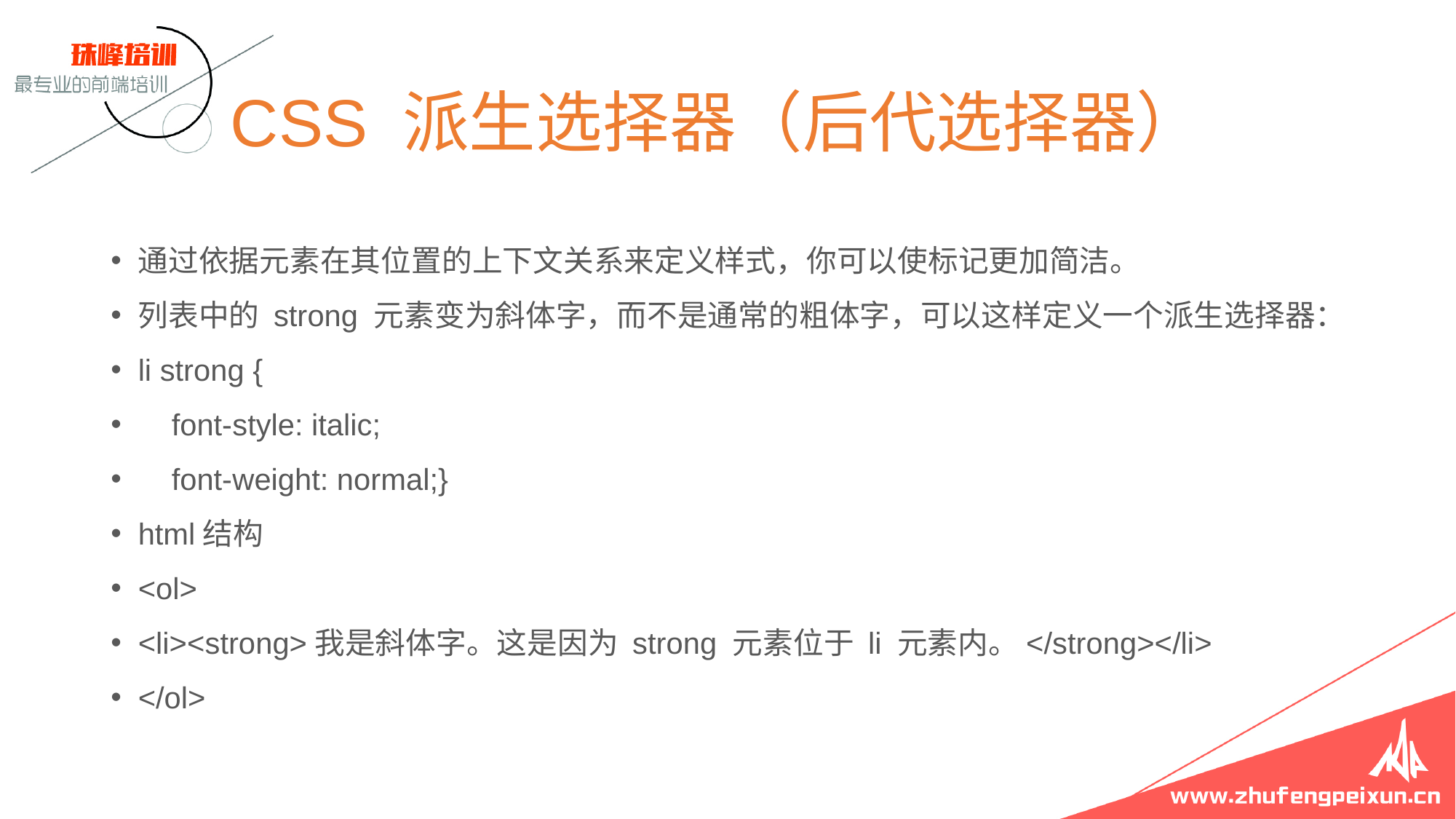

# CSS 派生选择器（后代选择器）
通过依据元素在其位置的上下文关系来定义样式，你可以使标记更加简洁。
列表中的 strong 元素变为斜体字，而不是通常的粗体字，可以这样定义一个派生选择器：
li strong {
    font-style: italic;
    font-weight: normal;}
html结构
<ol>
<li><strong>我是斜体字。这是因为 strong 元素位于 li 元素内。</strong></li>
</ol>